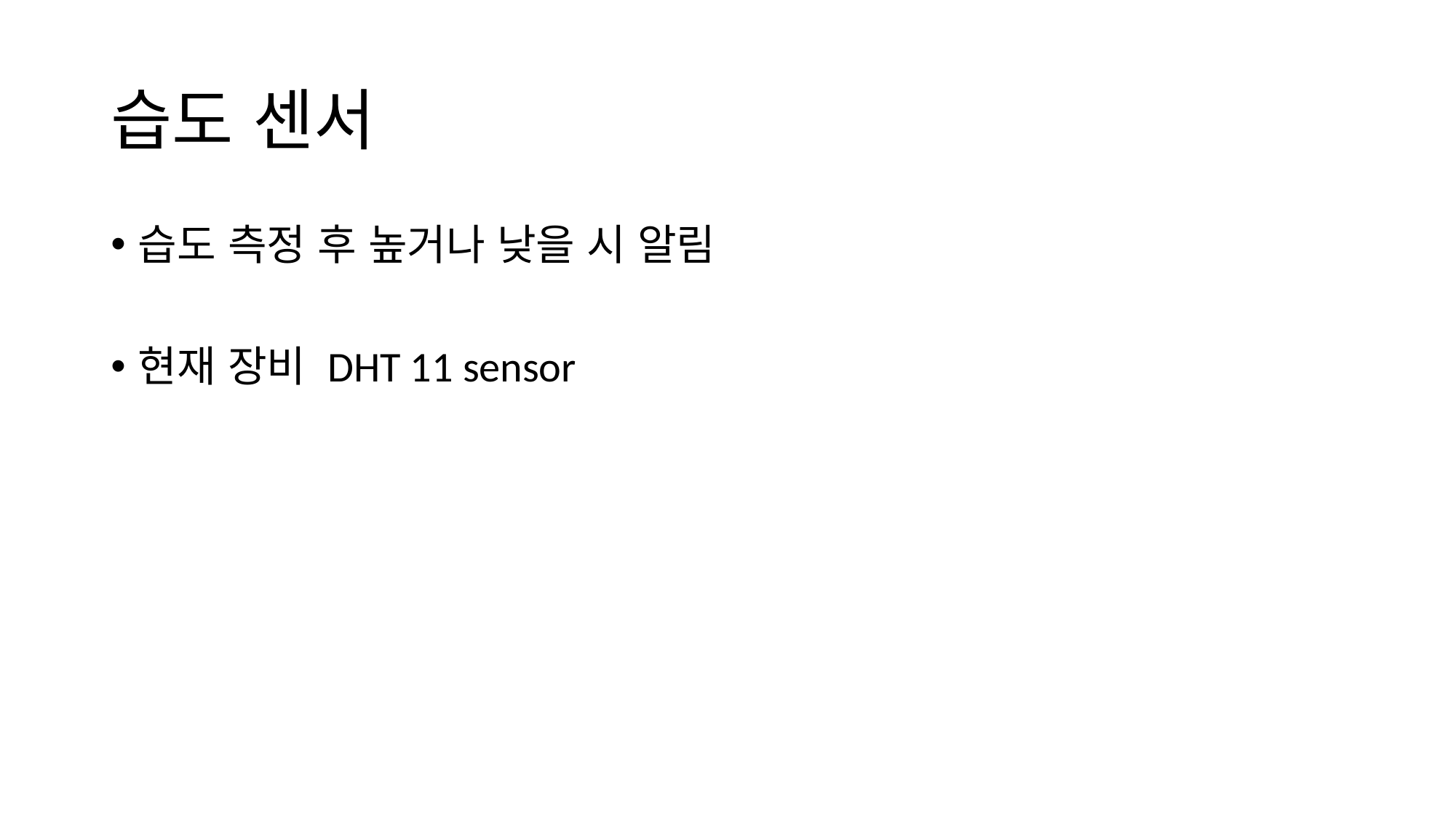

# 습도 센서
습도 측정 후 높거나 낮을 시 알림

현재 장비 DHT 11 sensor